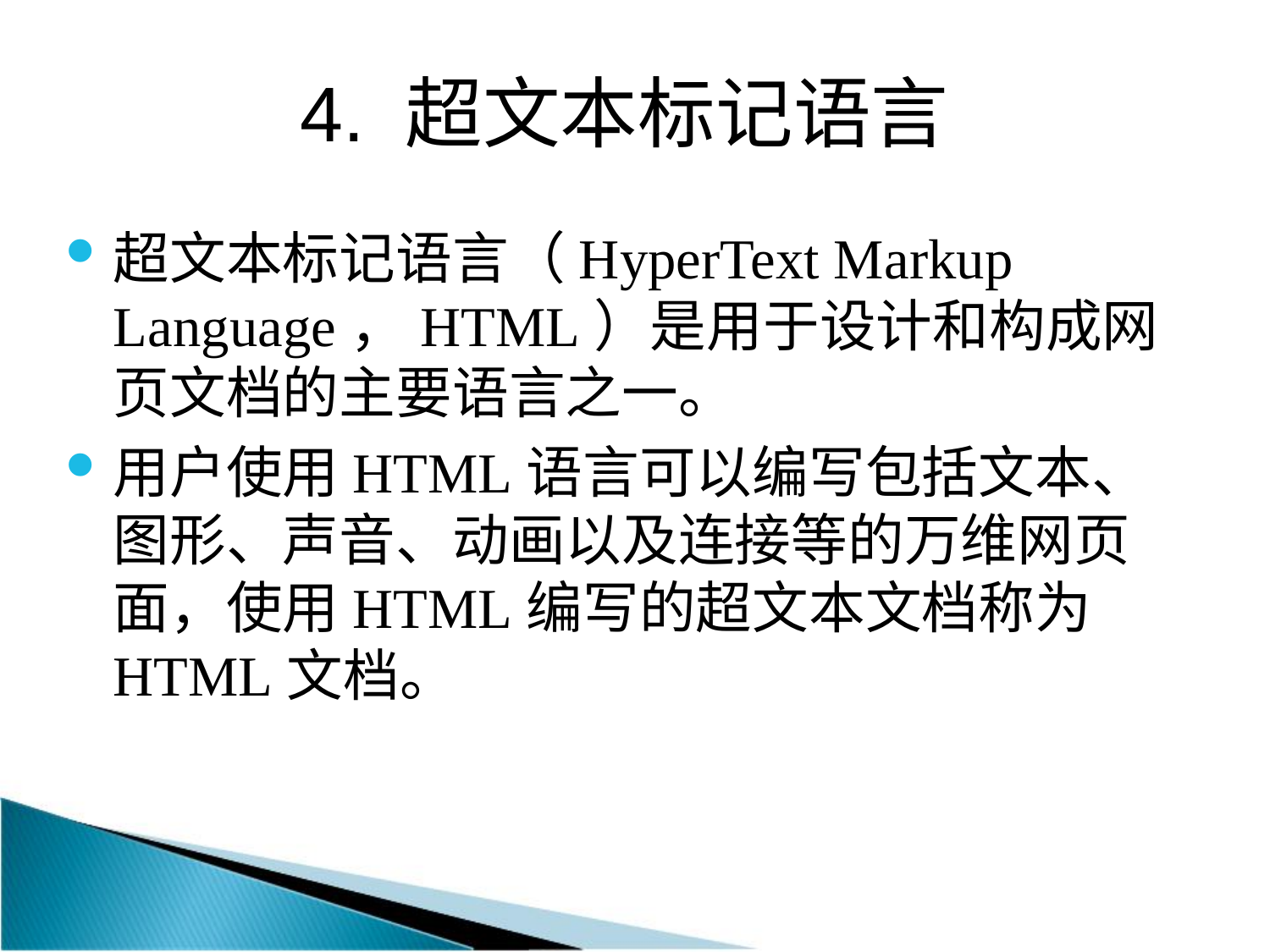

# 4. 超文本标记语言
超文本标记语言（HyperText Markup Language，HTML）是用于设计和构成网页文档的主要语言之一。
用户使用HTML语言可以编写包括文本、图形、声音、动画以及连接等的万维网页面，使用HTML编写的超文本文档称为HTML文档。